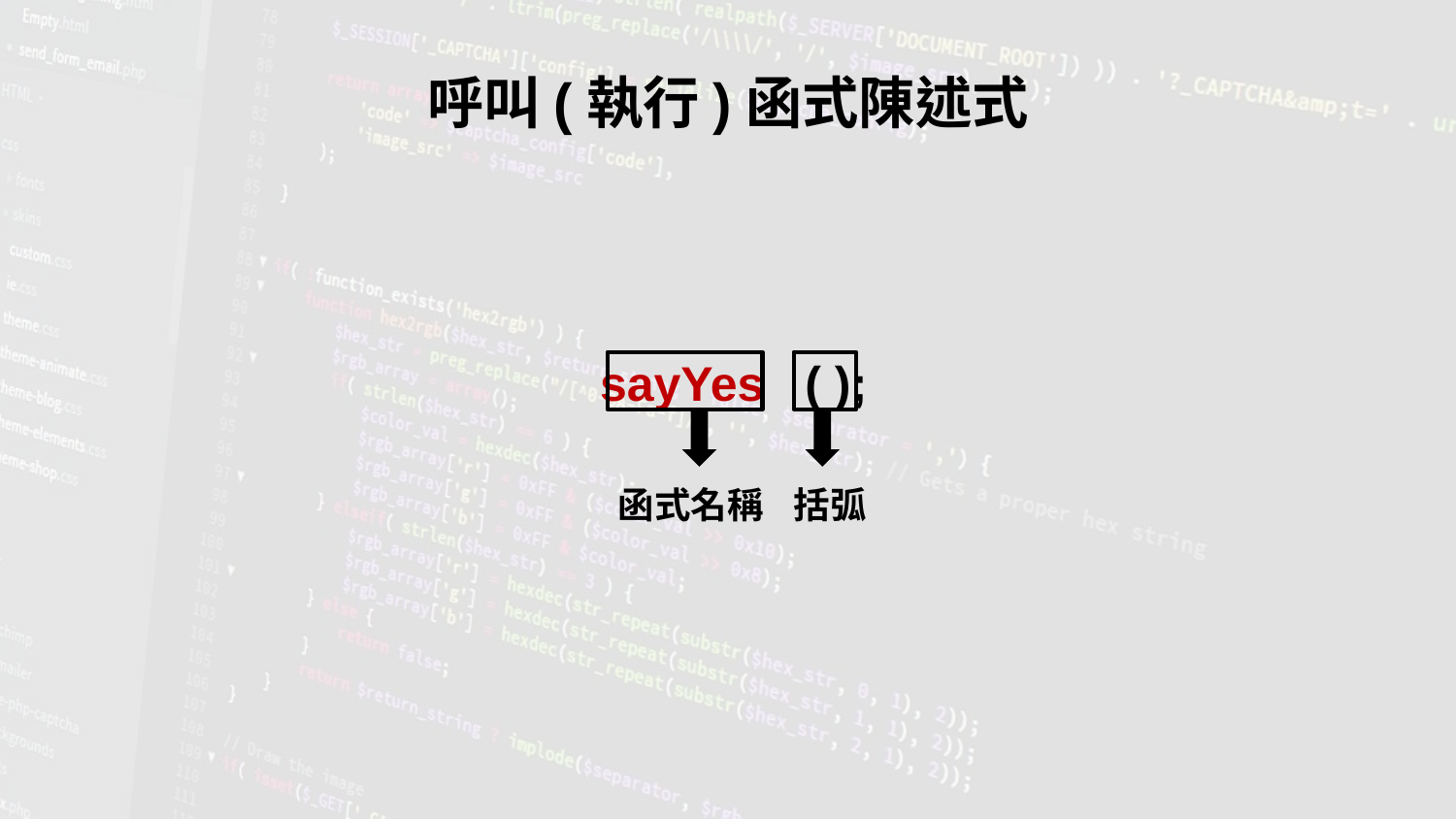

# 呼叫(執行)函式陳述式
sayYes   ( );

函式名稱
括弧